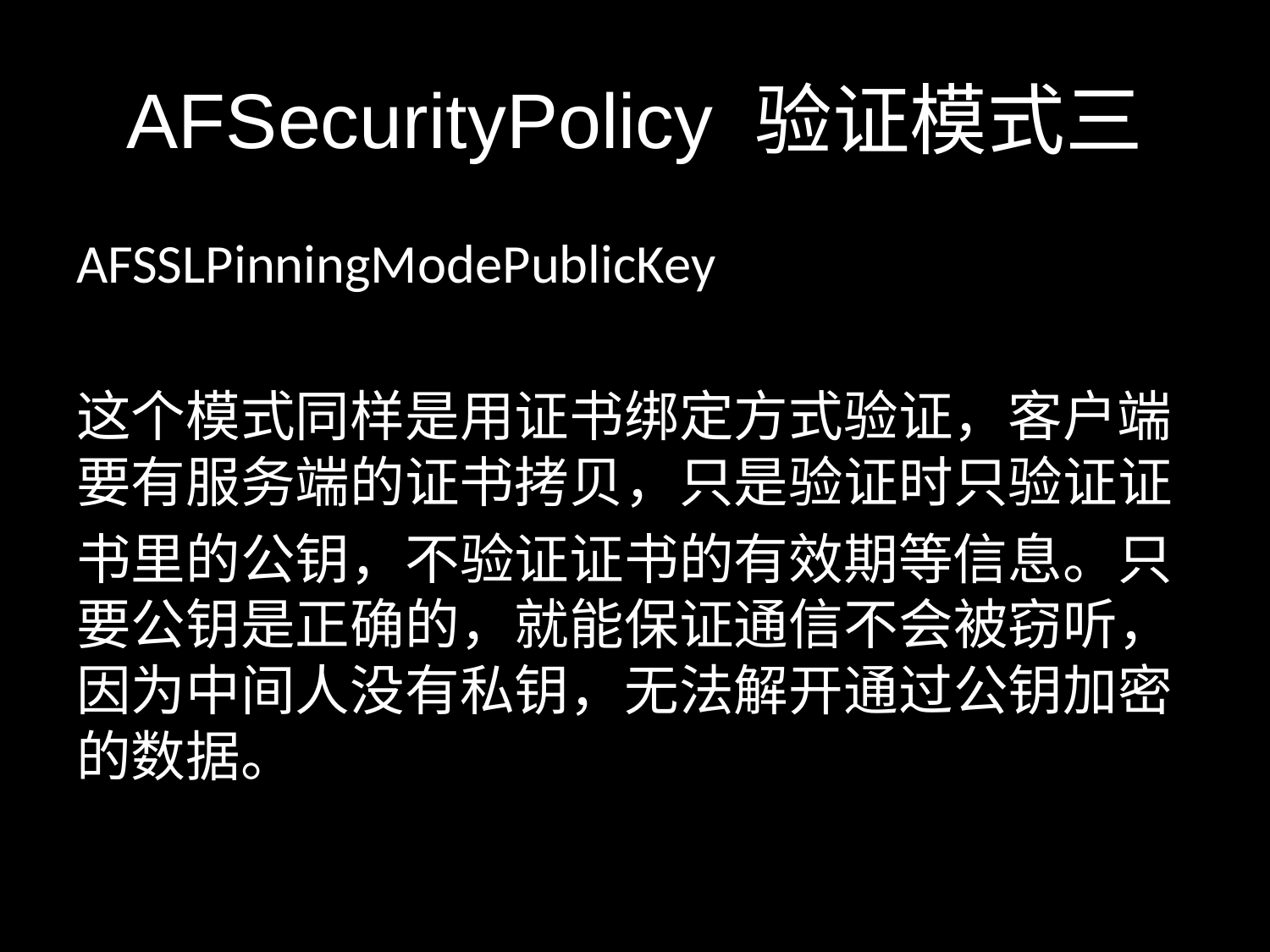

# AFSecurityPolicy 验证模式三
AFSSLPinningModePublicKey

这个模式同样是用证书绑定方式验证，客户端要有服务端的证书拷贝，只是验证时只验证证
书里的公钥，不验证证书的有效期等信息。只要公钥是正确的，就能保证通信不会被窃听，因为中间人没有私钥，无法解开通过公钥加密的数据。